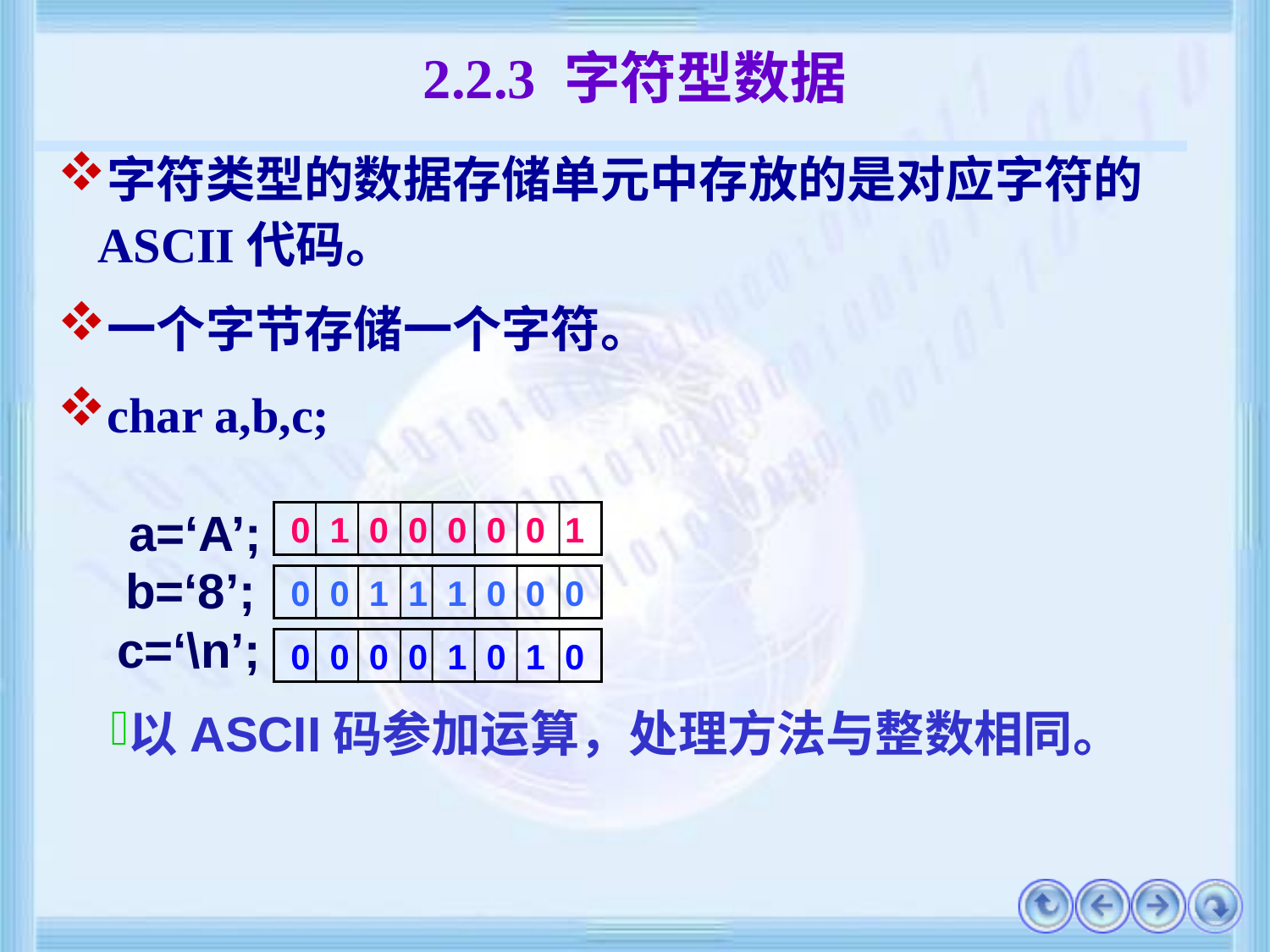

# 2.2.3 字符型数据
字符类型的数据存储单元中存放的是对应字符的ASCII代码。
一个字节存储一个字符。
char a,b,c;
a=‘A’;
0  1  0  0  0  0  0  1

b=‘8’;
0  0  1  1  1  0  0  0

c=‘\n’;
0  0  0  0  1  0  1  0

以ASCII码参加运算，处理方法与整数相同。